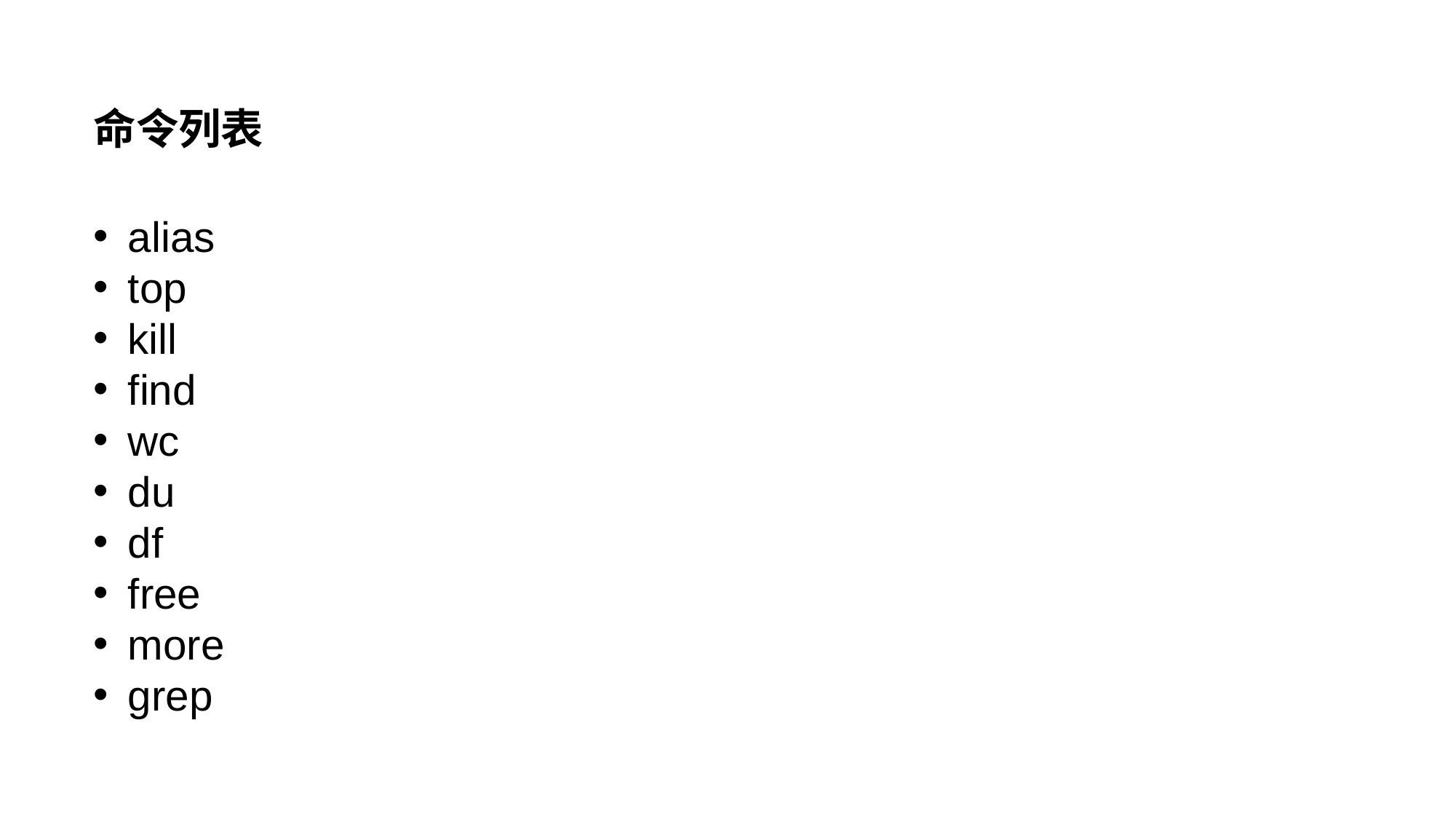

命令列表
alias
top
kill
find
wc
du
df
free
more
grep